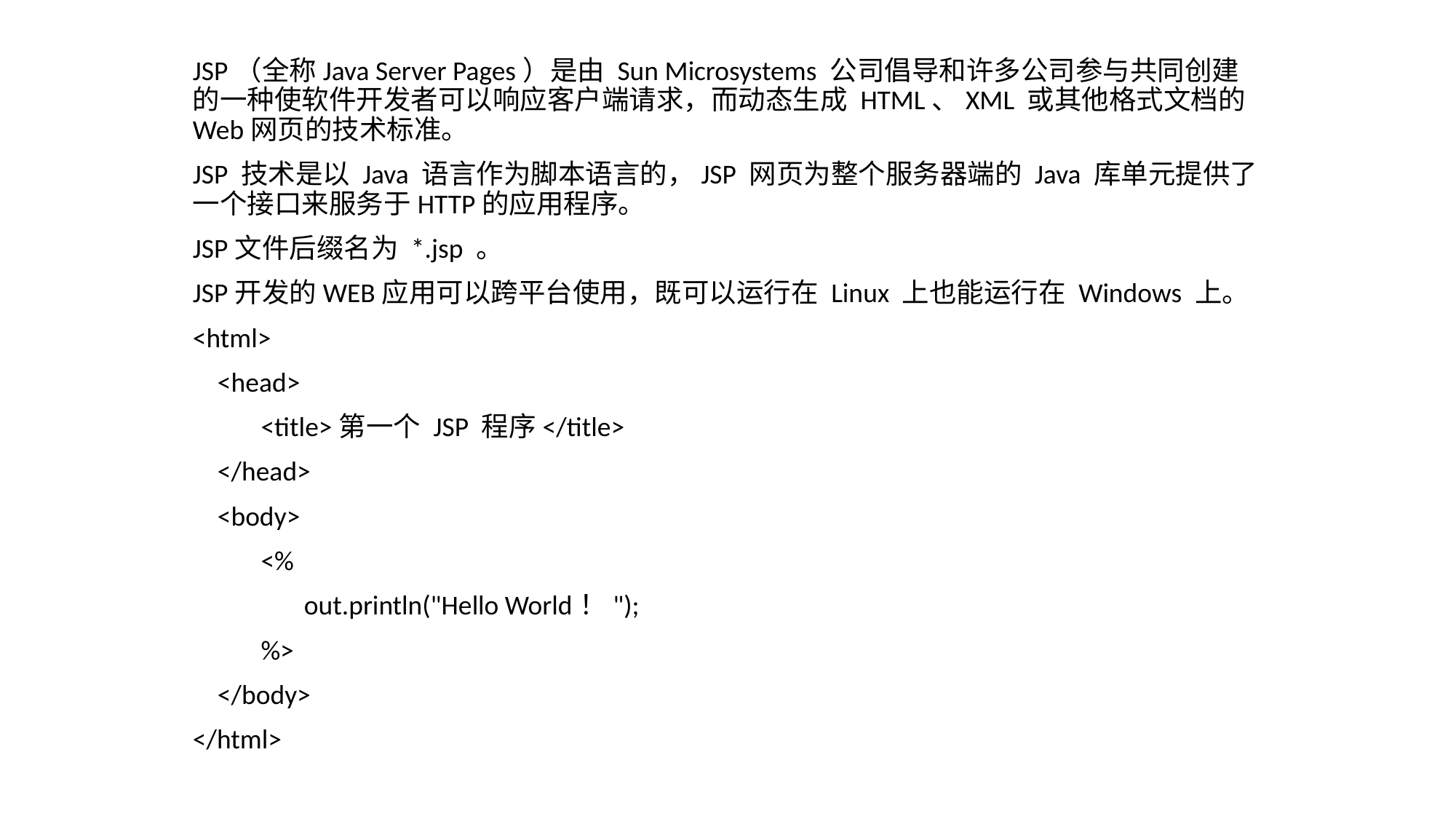

JSP（全称Java Server Pages）是由 Sun Microsystems 公司倡导和许多公司参与共同创建的一种使软件开发者可以响应客户端请求，而动态生成 HTML、XML 或其他格式文档的Web网页的技术标准。
JSP 技术是以 Java 语言作为脚本语言的，JSP 网页为整个服务器端的 Java 库单元提供了一个接口来服务于HTTP的应用程序。
JSP文件后缀名为 *.jsp 。
JSP开发的WEB应用可以跨平台使用，既可以运行在 Linux 上也能运行在 Windows 上。
<html>
    <head>
           <title>第一个 JSP 程序</title>
    </head>
    <body>
           <%
                  out.println("Hello World！");
           %>
    </body>
</html>